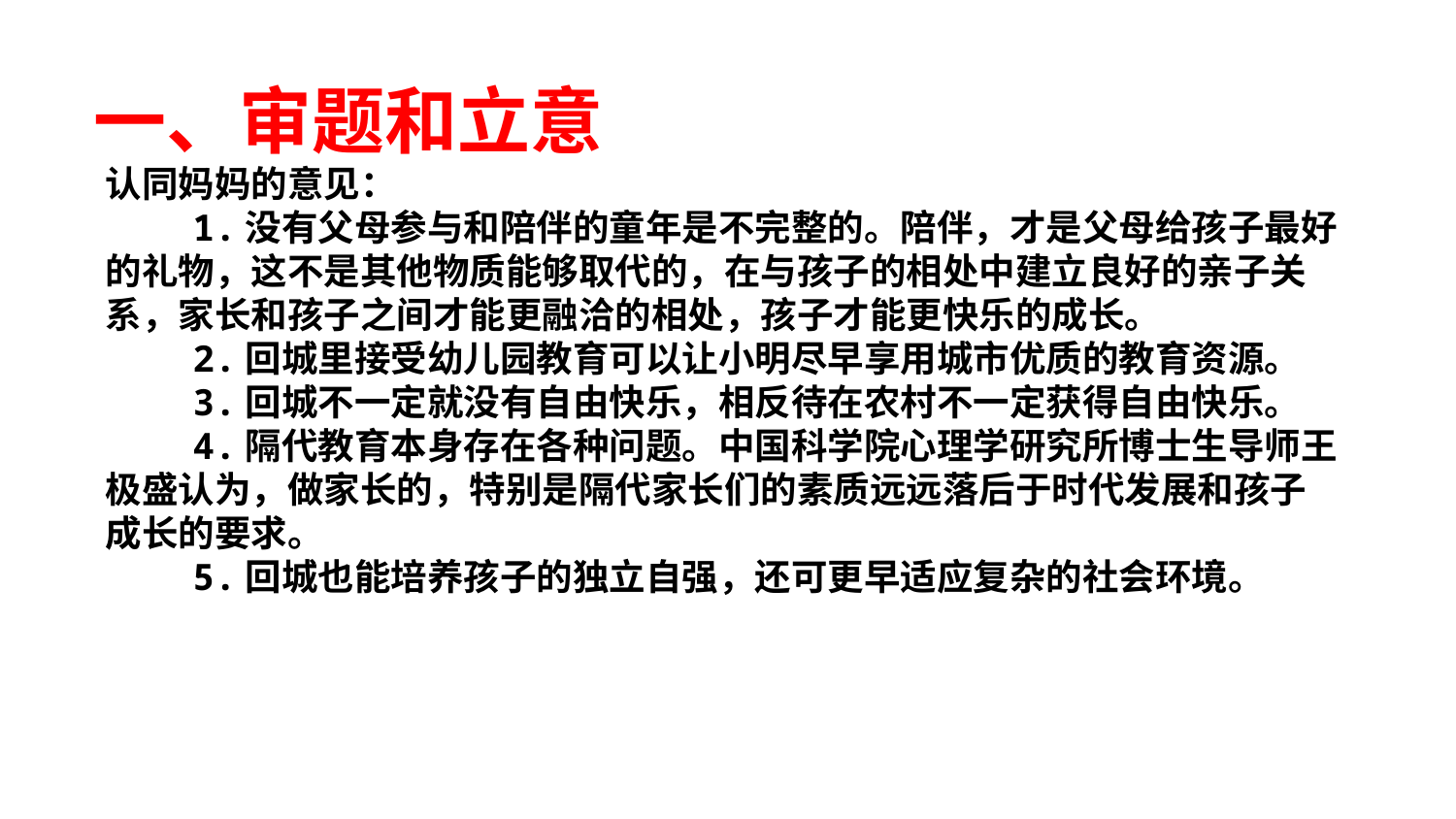

一、审题和立意

认同妈妈的意见：
    1.没有父母参与和陪伴的童年是不完整的。陪伴，才是父母给孩子最好的礼物，这不是其他物质能够取代的，在与孩子的相处中建立良好的亲子关系，家长和孩子之间才能更融洽的相处，孩子才能更快乐的成长。
    2.回城里接受幼儿园教育可以让小明尽早享用城市优质的教育资源。
    3.回城不一定就没有自由快乐，相反待在农村不一定获得自由快乐。
    4.隔代教育本身存在各种问题。中国科学院心理学研究所博士生导师王极盛认为，做家长的，特别是隔代家长们的素质远远落后于时代发展和孩子成长的要求。
    5.回城也能培养孩子的独立自强，还可更早适应复杂的社会环境。